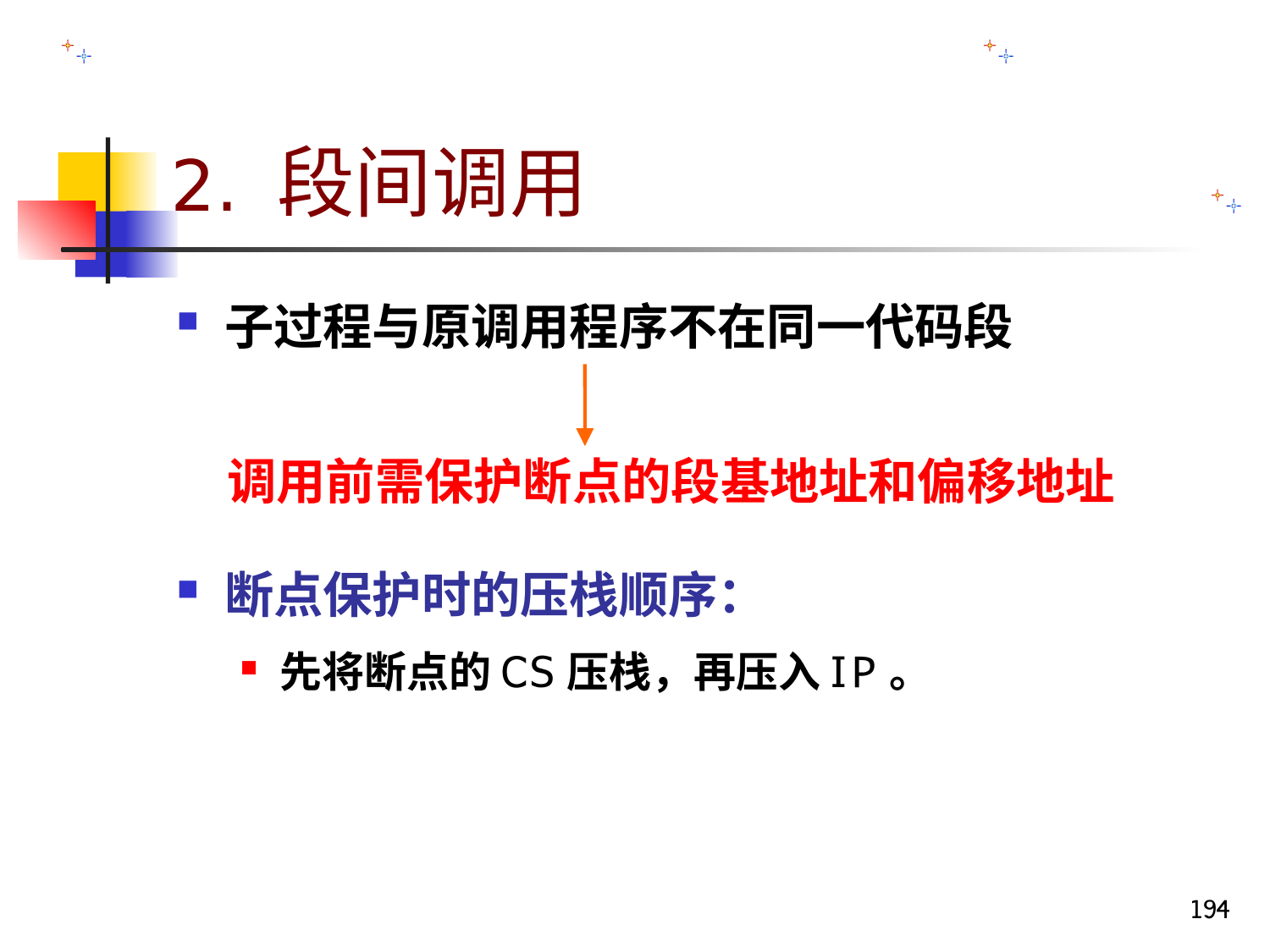

# 2. 段间调用
子过程与原调用程序不在同一代码段

断点保护时的压栈顺序：
先将断点的CS压栈，再压入IP。

调用前需保护断点的段基地址和偏移地址
194